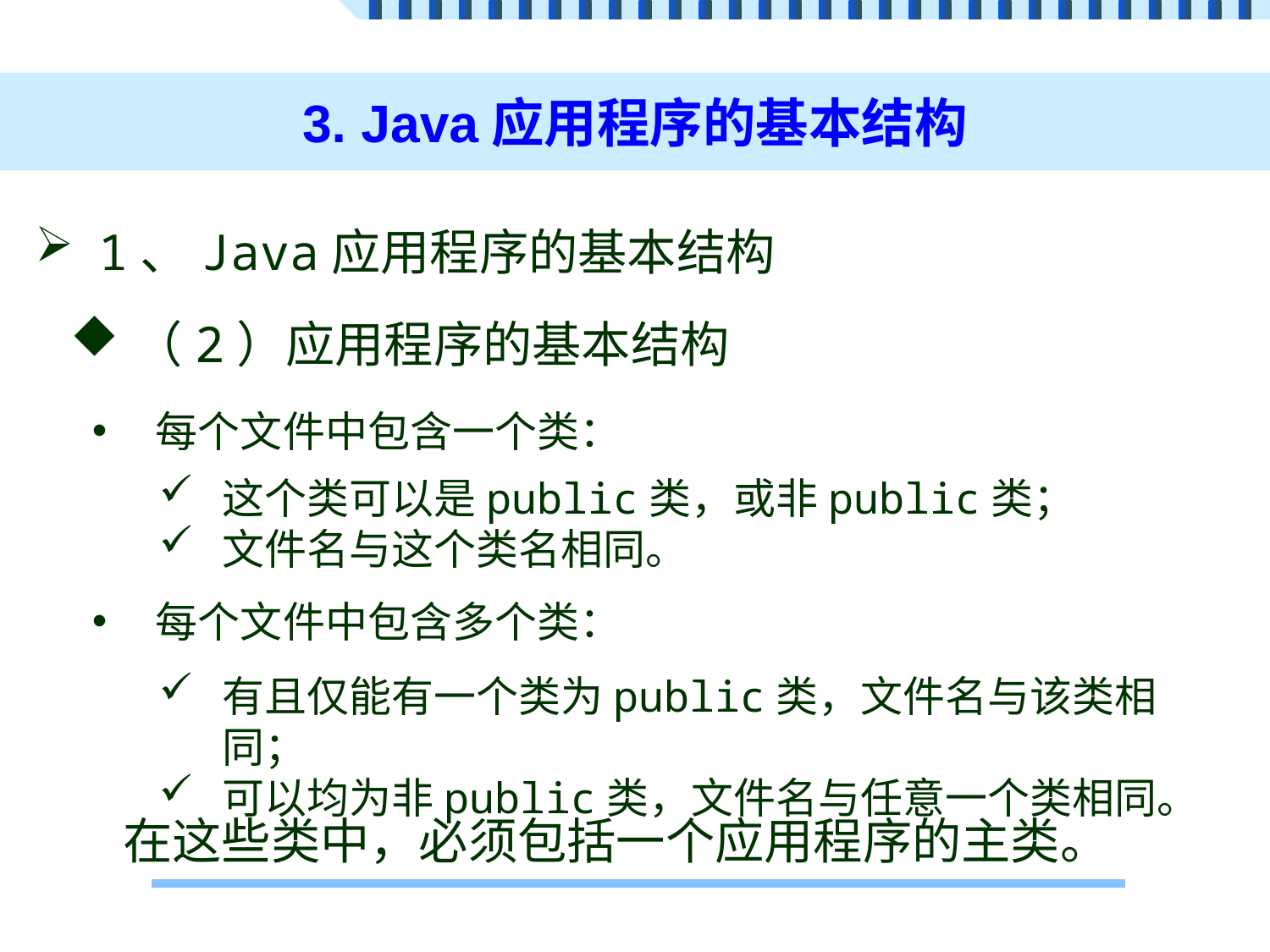

# 3. Java应用程序的基本结构
1、Java应用程序的基本结构
（2）应用程序的基本结构
每个文件中包含一个类：
这个类可以是public类，或非public类；
文件名与这个类名相同。
每个文件中包含多个类：
有且仅能有一个类为public类，文件名与该类相同；
可以均为非public类，文件名与任意一个类相同。
在这些类中，必须包括一个应用程序的主类。